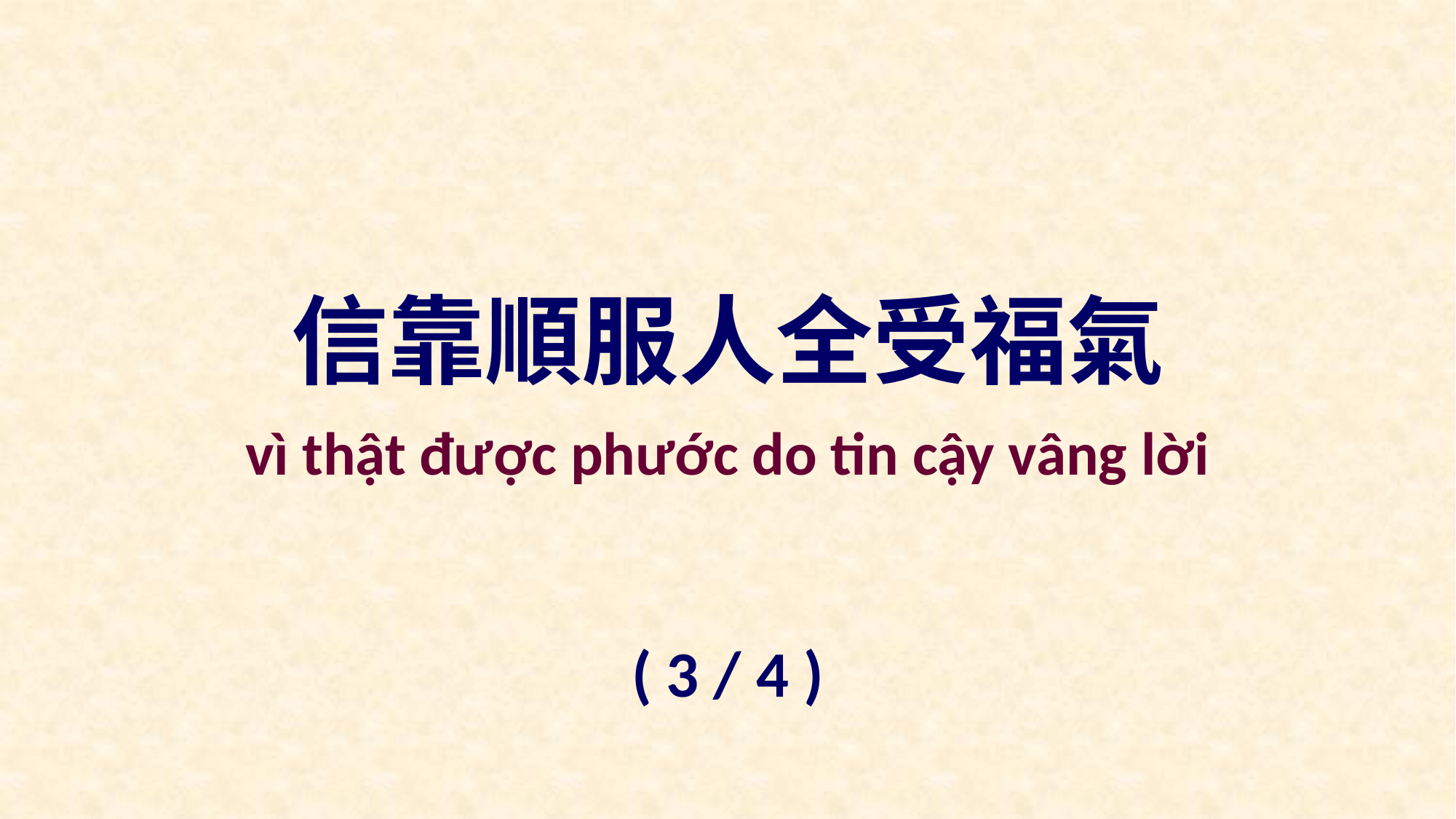

信靠順服人全受福氣
vì thật được phước do tin cậy vâng lời
( 3 / 4 )